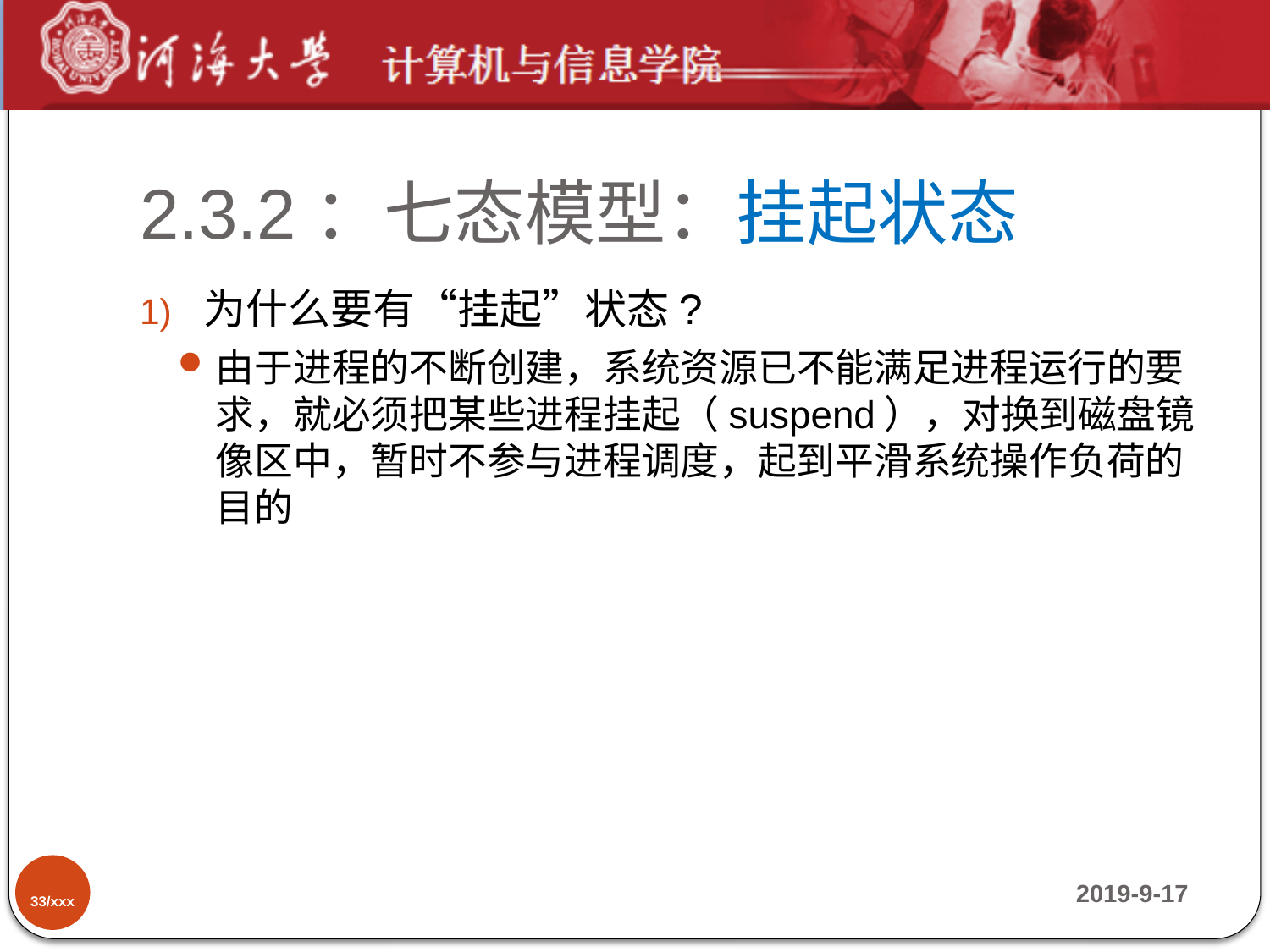

# 2.3.2：七态模型：挂起状态
为什么要有“挂起”状态?
由于进程的不断创建，系统资源已不能满足进程运行的要求，就必须把某些进程挂起（suspend），对换到磁盘镜像区中，暂时不参与进程调度，起到平滑系统操作负荷的目的

33/xxx
2019-9-17